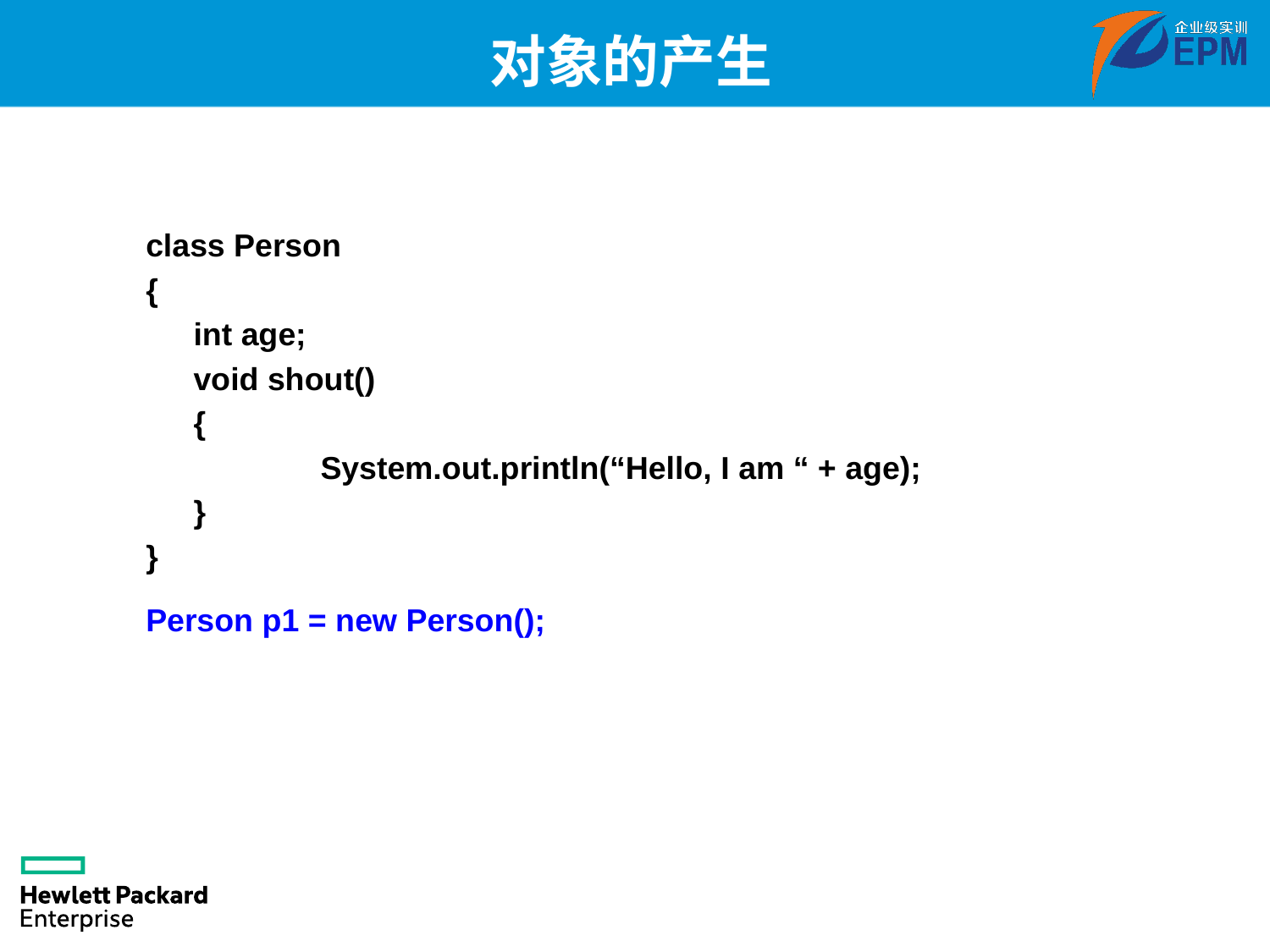

# 对象的产生
class Person
{
	int age;
	void shout()
	{
		System.out.println(“Hello, I am “ + age);
	}
}
Person p1 = new Person();